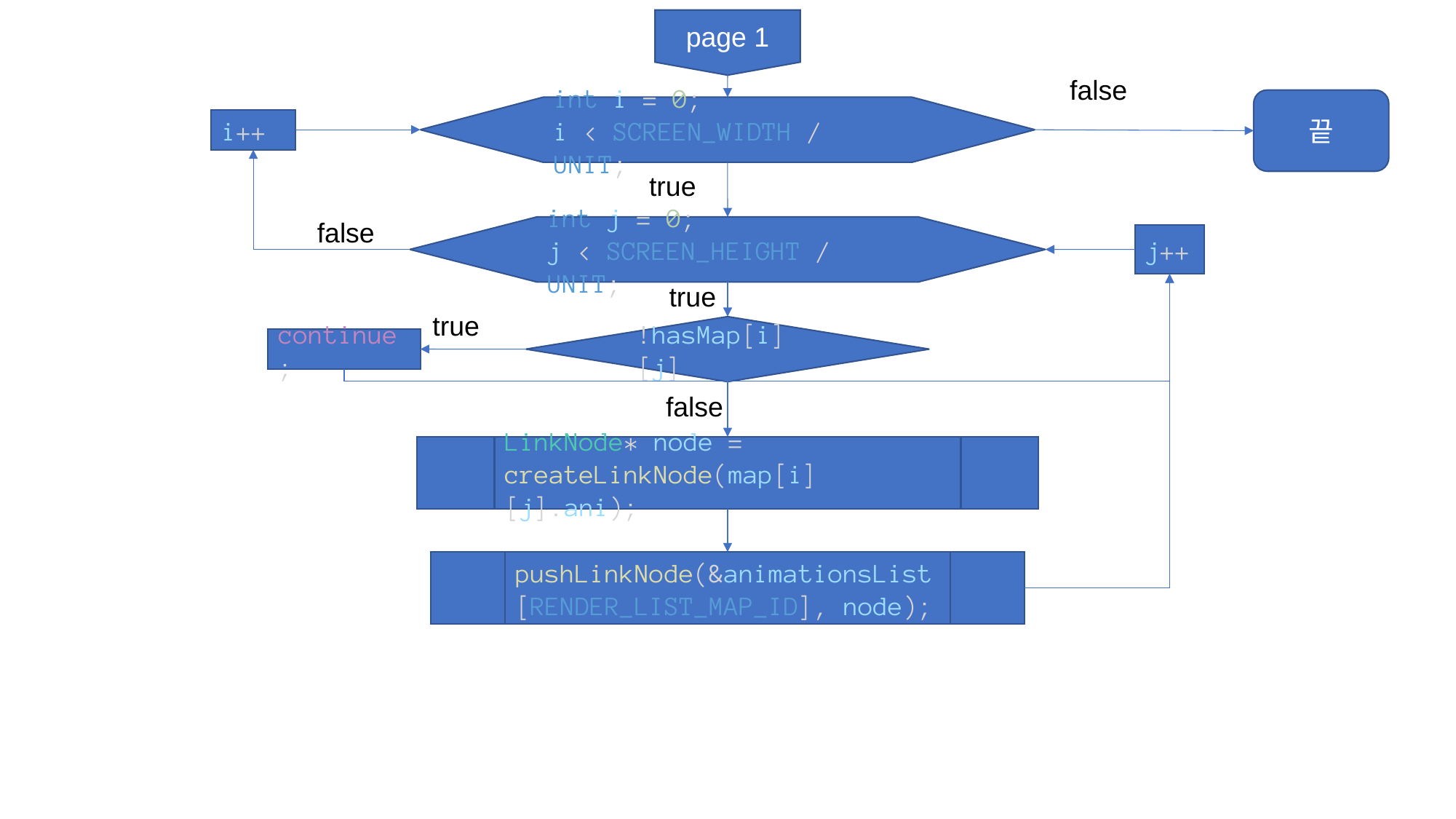

page 1
false
끝
int i = 0;
i < SCREEN_WIDTH / UNIT;
i++
true
false
int j = 0;
j < SCREEN_HEIGHT / UNIT;
j++
true
true
!hasMap[i][j]
continue;
false
LinkNode* node = createLinkNode(map[i][j].ani);
pushLinkNode(&animationsList[RENDER_LIST_MAP_ID], node);